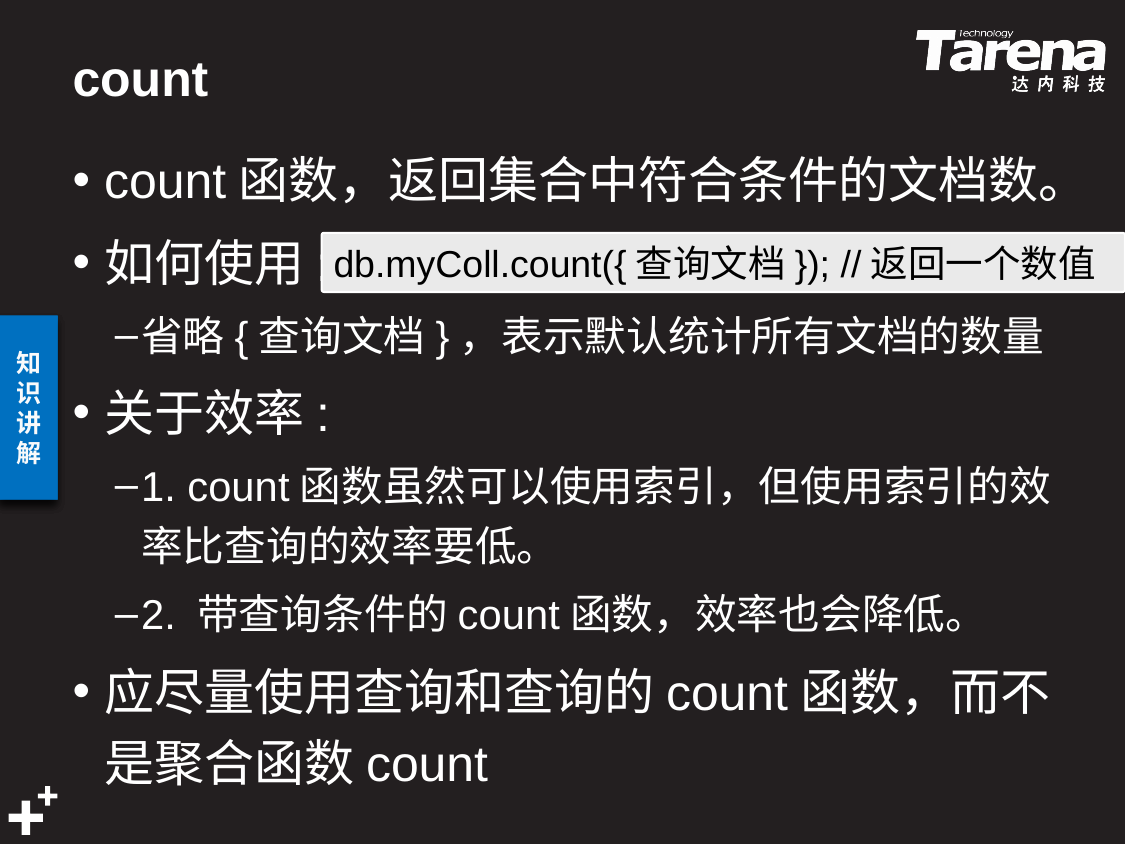

# count
count函数，返回集合中符合条件的文档数。
如何使用:
省略{查询文档}，表示默认统计所有文档的数量
关于效率:
1. count函数虽然可以使用索引，但使用索引的效率比查询的效率要低。
2. 带查询条件的count函数，效率也会降低。
应尽量使用查询和查询的count函数，而不是聚合函数count
db.myColl.count({查询文档}); //返回一个数值